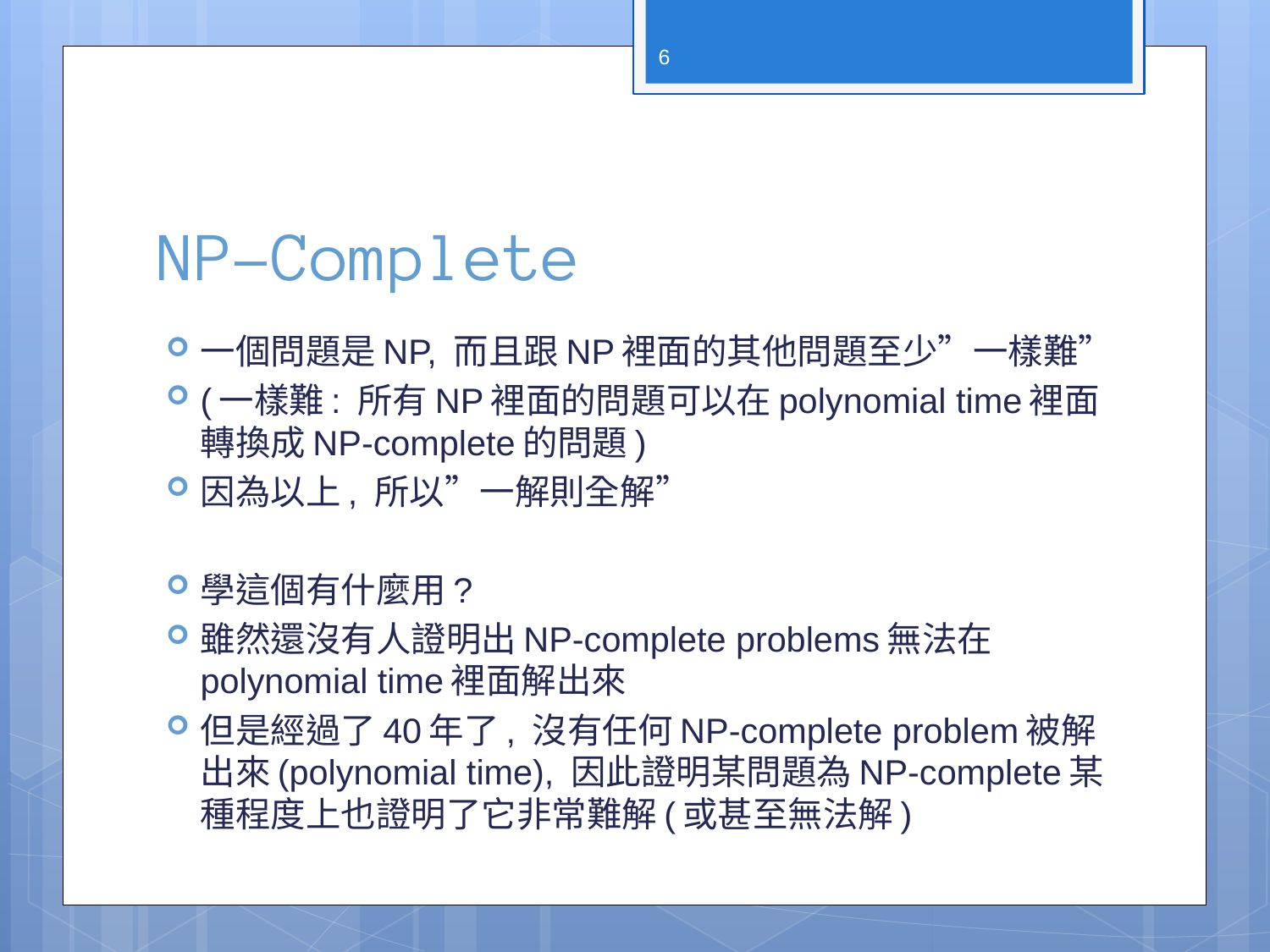

6
# NP-Complete
一個問題是NP, 而且跟NP裡面的其他問題至少”一樣難”
(一樣難: 所有NP裡面的問題可以在polynomial time裡面轉換成NP-complete的問題)
因為以上, 所以”一解則全解”

學這個有什麼用?
雖然還沒有人證明出NP-complete problems無法在polynomial time裡面解出來
但是經過了40年了, 沒有任何NP-complete problem被解出來(polynomial time), 因此證明某問題為NP-complete某種程度上也證明了它非常難解(或甚至無法解)